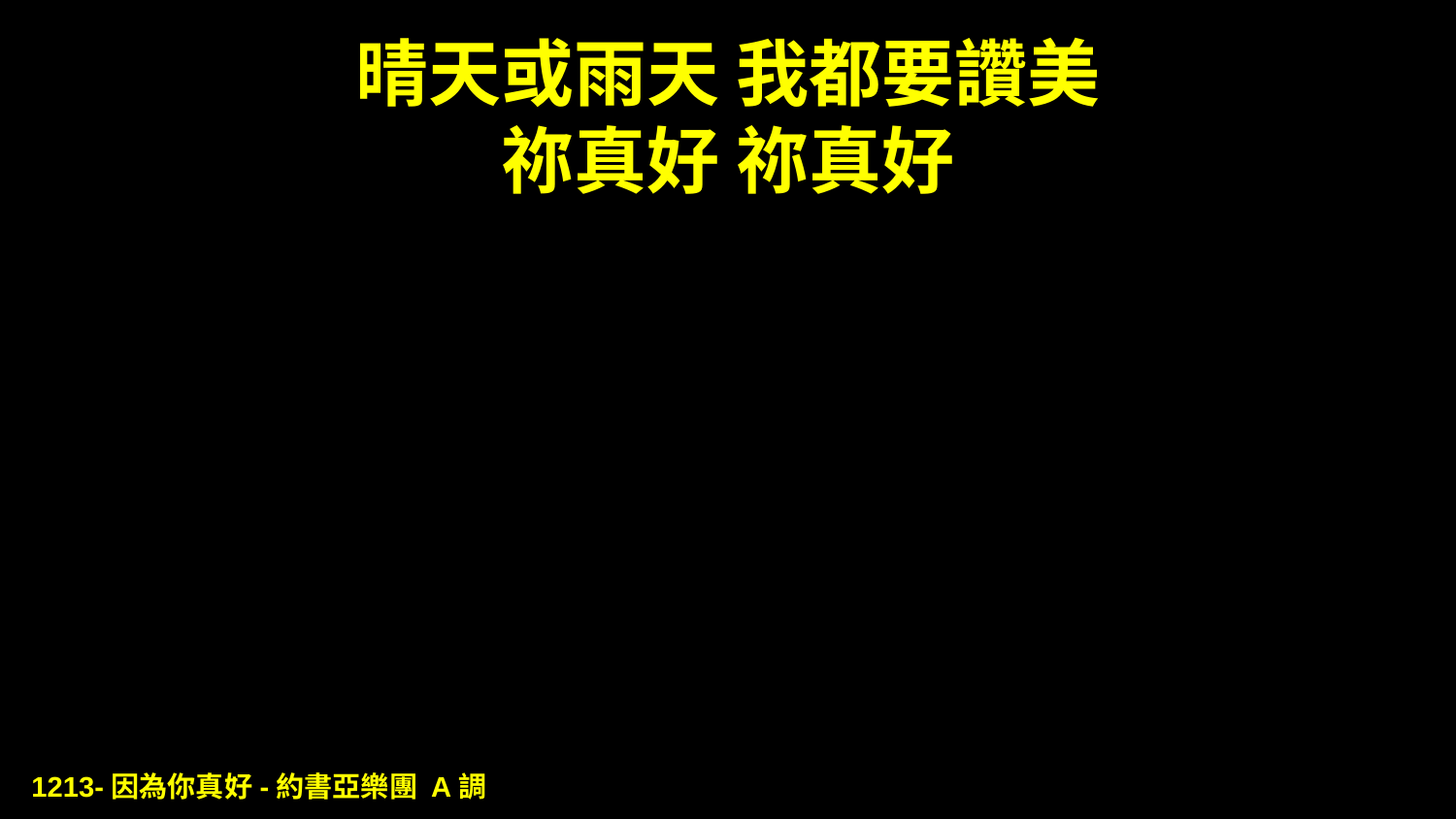

# 晴天或雨天 我都要讚美 祢真好 祢真好
1213-因為你真好-約書亞樂團 A調